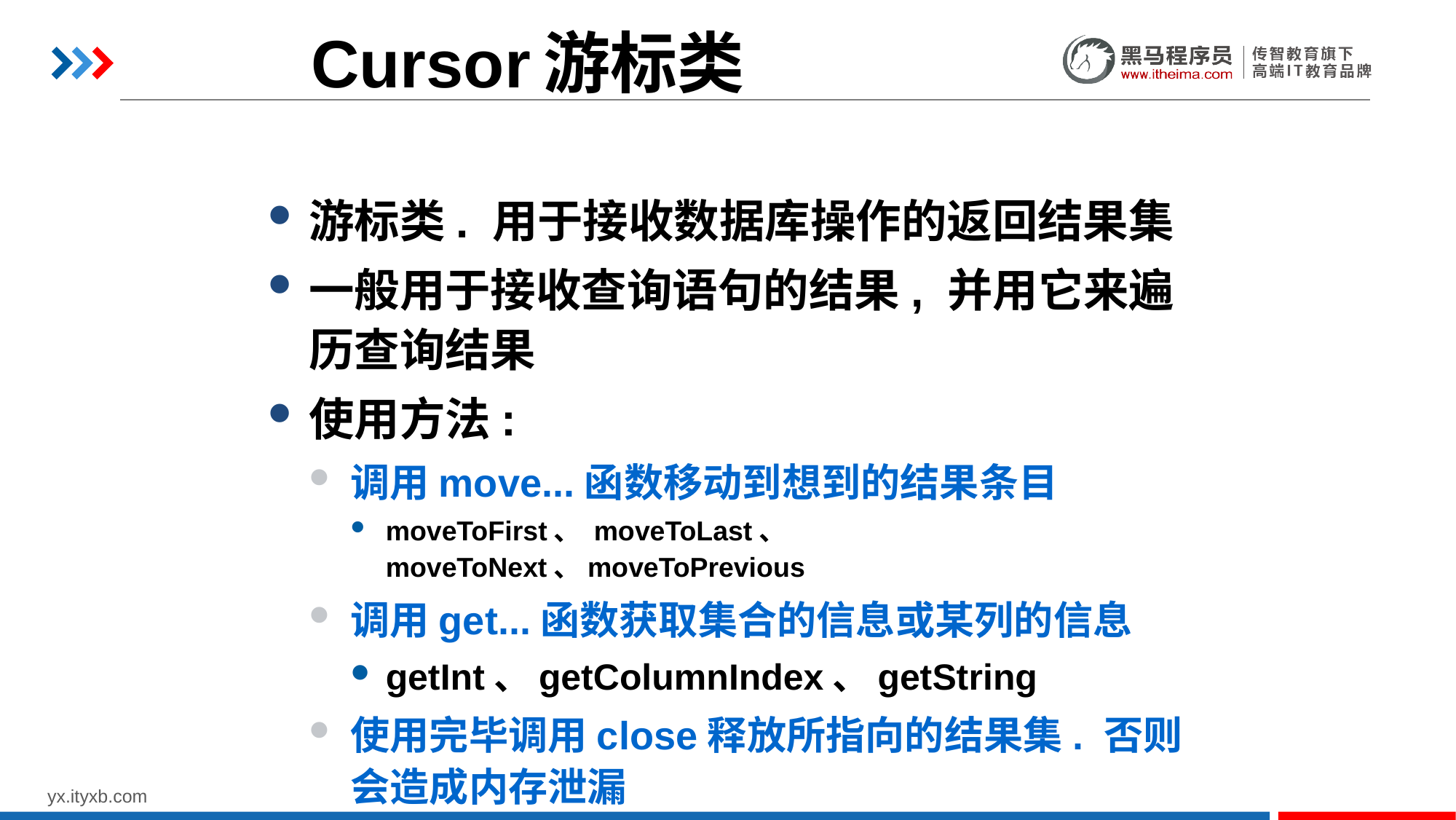

# Cursor游标类
游标类. 用于接收数据库操作的返回结果集
一般用于接收查询语句的结果, 并用它来遍历查询结果
使用方法:
调用move...函数移动到想到的结果条目
moveToFirst、 moveToLast、 moveToNext、moveToPrevious
调用get...函数获取集合的信息或某列的信息
getInt、getColumnIndex、getString
使用完毕调用close释放所指向的结果集. 否则会造成内存泄漏